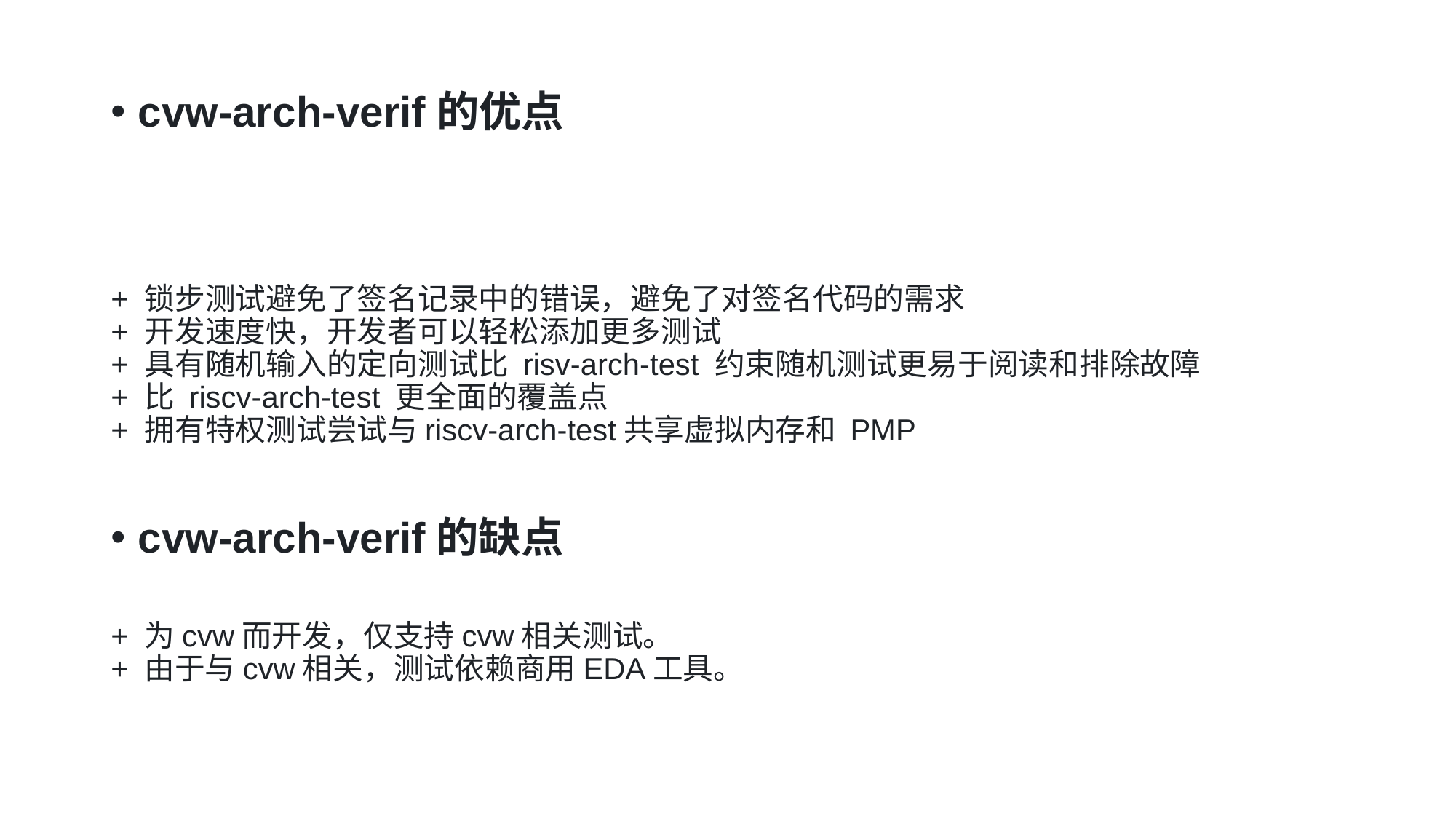

cvw-arch-verif的优点
# + 锁步测试避免了签名记录中的错误，避免了对签名代码的需求 + 开发速度快，开发者可以轻松添加更多测试 + 具有随机输入的定向测试比 risv-arch-test 约束随机测试更易于阅读和排除故障 + 比 riscv-arch-test 更全面的覆盖点 + 拥有特权测试尝试与riscv-arch-test共享虚拟内存和 PMP

+ 为cvw而开发，仅支持cvw相关测试。
+ 由于与cvw相关，测试依赖商用EDA工具。

cvw-arch-verif的缺点